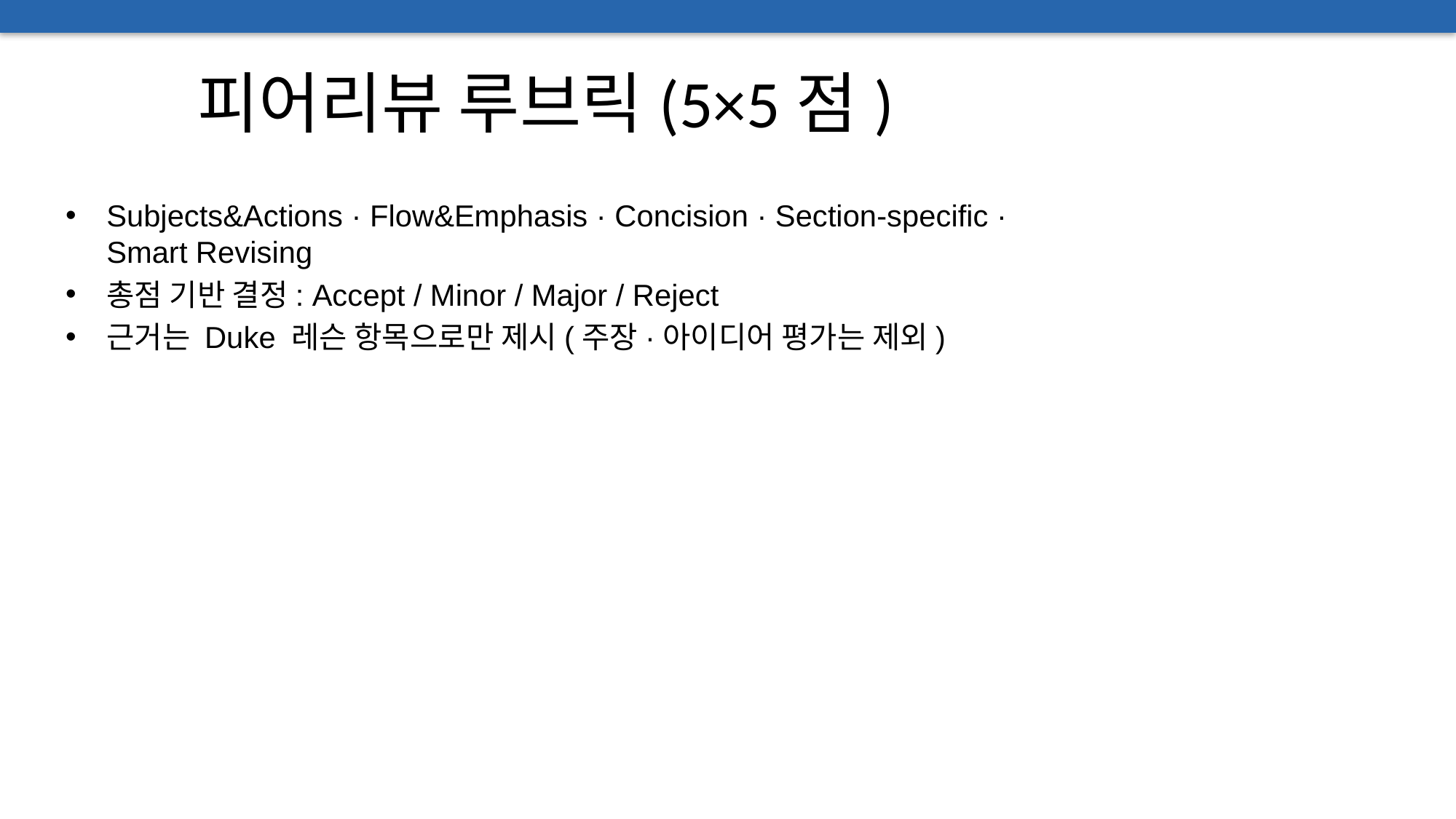

# 피어리뷰 루브릭(5×5점)
Subjects&Actions · Flow&Emphasis · Concision · Section-specific · Smart Revising
총점 기반 결정: Accept / Minor / Major / Reject
근거는 Duke 레슨 항목으로만 제시(주장·아이디어 평가는 제외)